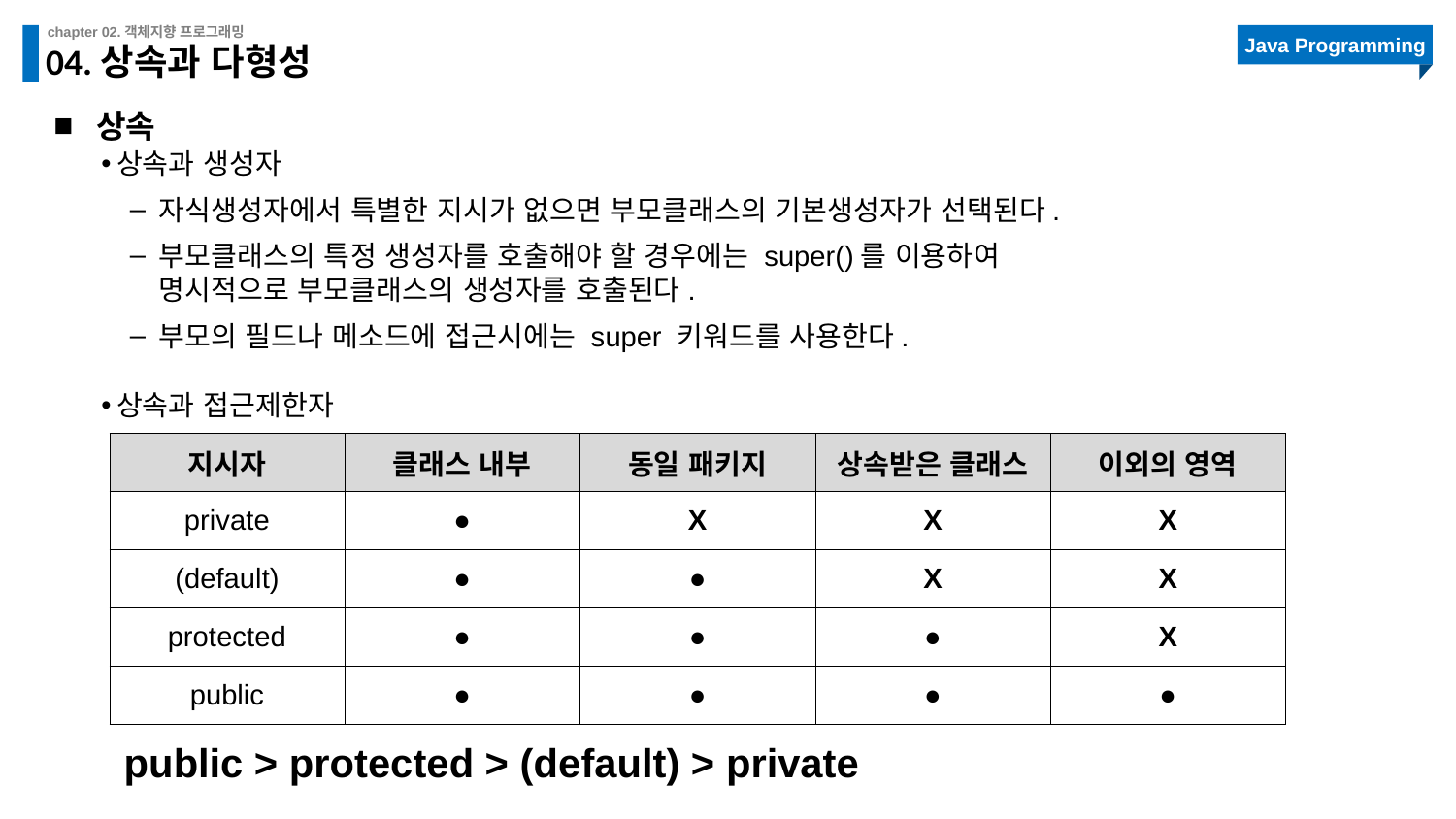

# 04.상속과 다형성
상속

상속과 생성자
자식생성자에서 특별한 지시가 없으면 부모클래스의 기본생성자가 선택된다.
부모클래스의 특정 생성자를 호출해야 할 경우에는 super()를 이용하여
명시적으로 부모클래스의 생성자를 호출된다.
부모의 필드나 메소드에 접근시에는 super 키워드를 사용한다.

상속과 접근제한자
| 지시자 | 클래스 내부 | 동일 패키지 | 상속받은 클래스 | 이외의 영역 |
| --- | --- | --- | --- | --- |
| private | ● | X | X | X |
| (default) | ● | ● | X | X |
| protected | ● | ● | ● | X |
| public | ● | ● | ● | ● |
public > protected > (default) > private